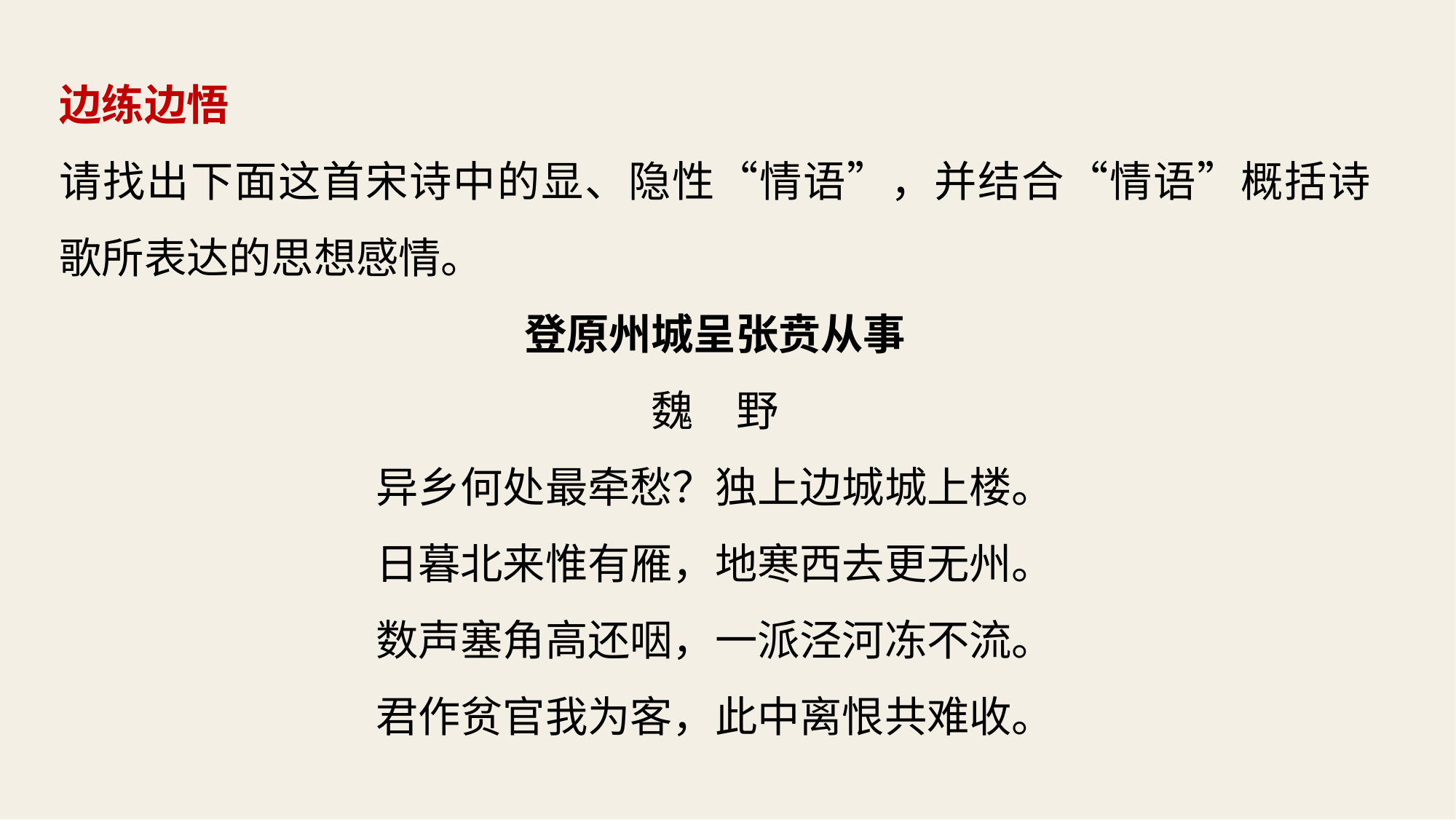

边练边悟
请找出下面这首宋诗中的显、隐性“情语”，并结合“情语”概括诗歌所表达的思想感情。
登原州城呈张贲从事
魏　野
异乡何处最牵愁？独上边城城上楼。
日暮北来惟有雁，地寒西去更无州。
数声塞角高还咽，一派泾河冻不流。
君作贫官我为客，此中离恨共难收。